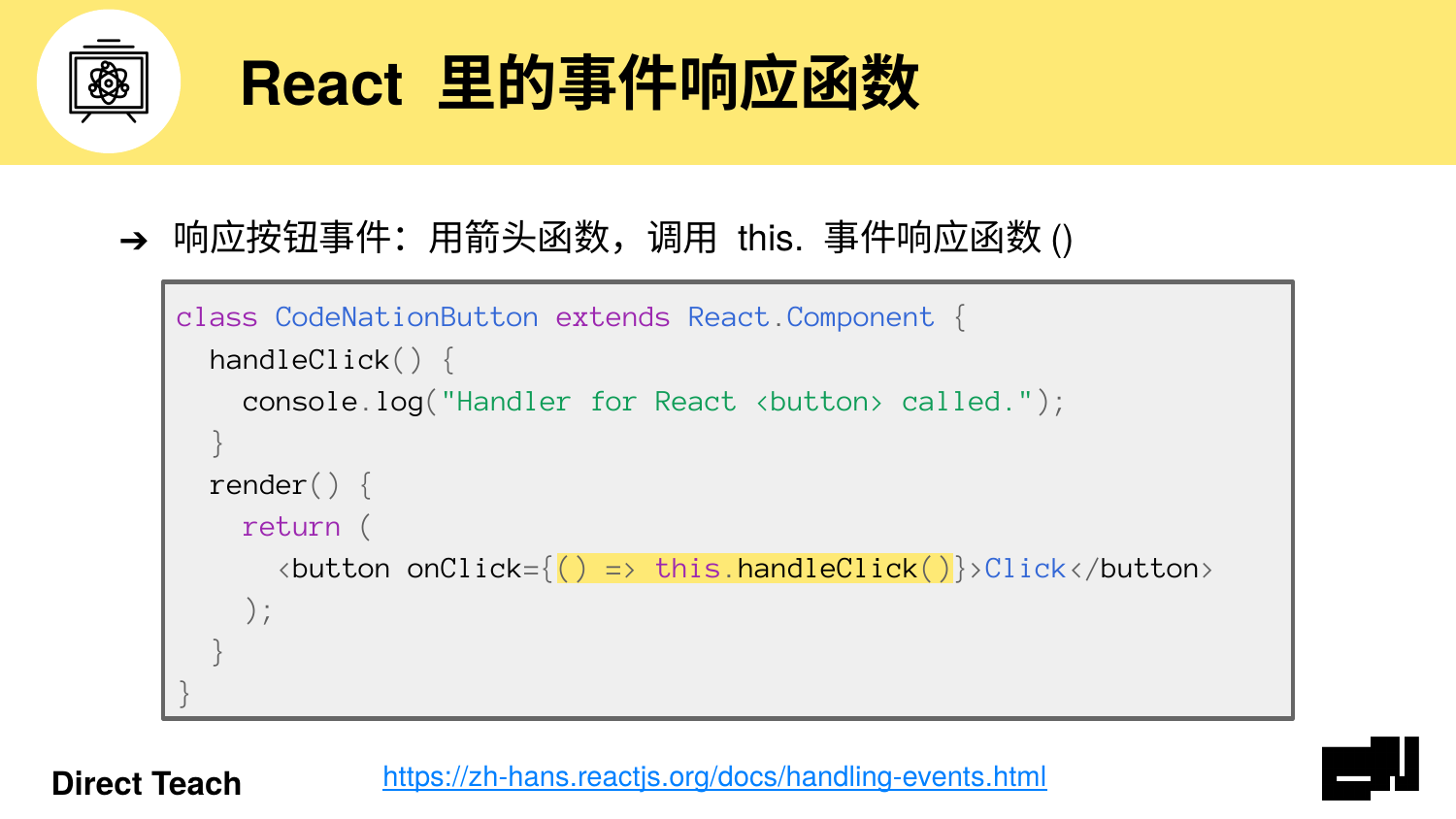

# React 里的事件响应函数
响应按钮事件：用箭头函数，调用 this. 事件响应函数()
class CodeNationButton extends React.Component {
  handleClick() {
    console.log("Handler for React <button> called.");
  }
  render() {
    return (
      <button onClick={() => this.handleClick()}>Click</button>
    );
  }
}
https://zh-hans.reactjs.org/docs/handling-events.html